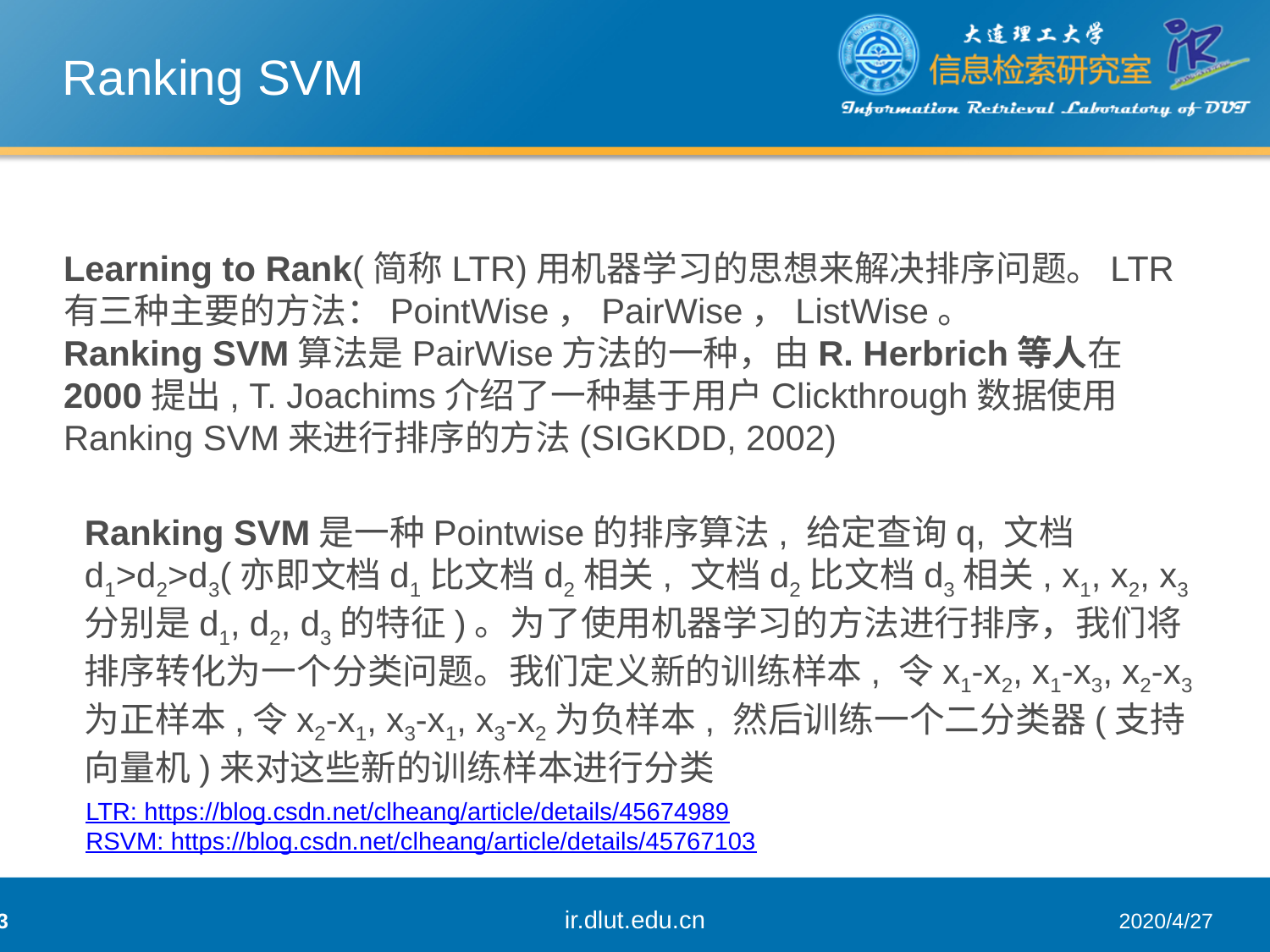

# Ranking SVM
Learning to Rank(简称LTR)用机器学习的思想来解决排序问题。LTR有三种主要的方法：PointWise，PairWise，ListWise。
Ranking SVM算法是PairWise方法的一种，由R. Herbrich等人在2000提出, T. Joachims介绍了一种基于用户Clickthrough数据使用Ranking SVM来进行排序的方法(SIGKDD, 2002)
Ranking SVM是一种Pointwise的排序算法, 给定查询q, 文档d1>d2>d3(亦即文档d1比文档d2相关, 文档d2比文档d3相关, x1, x2, x3分别是d1, d2, d3的特征)。为了使用机器学习的方法进行排序，我们将排序转化为一个分类问题。我们定义新的训练样本, 令x1-x2, x1-x3, x2-x3为正样本,令x2-x1, x3-x1, x3-x2为负样本, 然后训练一个二分类器(支持向量机)来对这些新的训练样本进行分类
LTR: https://blog.csdn.net/clheang/article/details/45674989
RSVM: https://blog.csdn.net/clheang/article/details/45767103